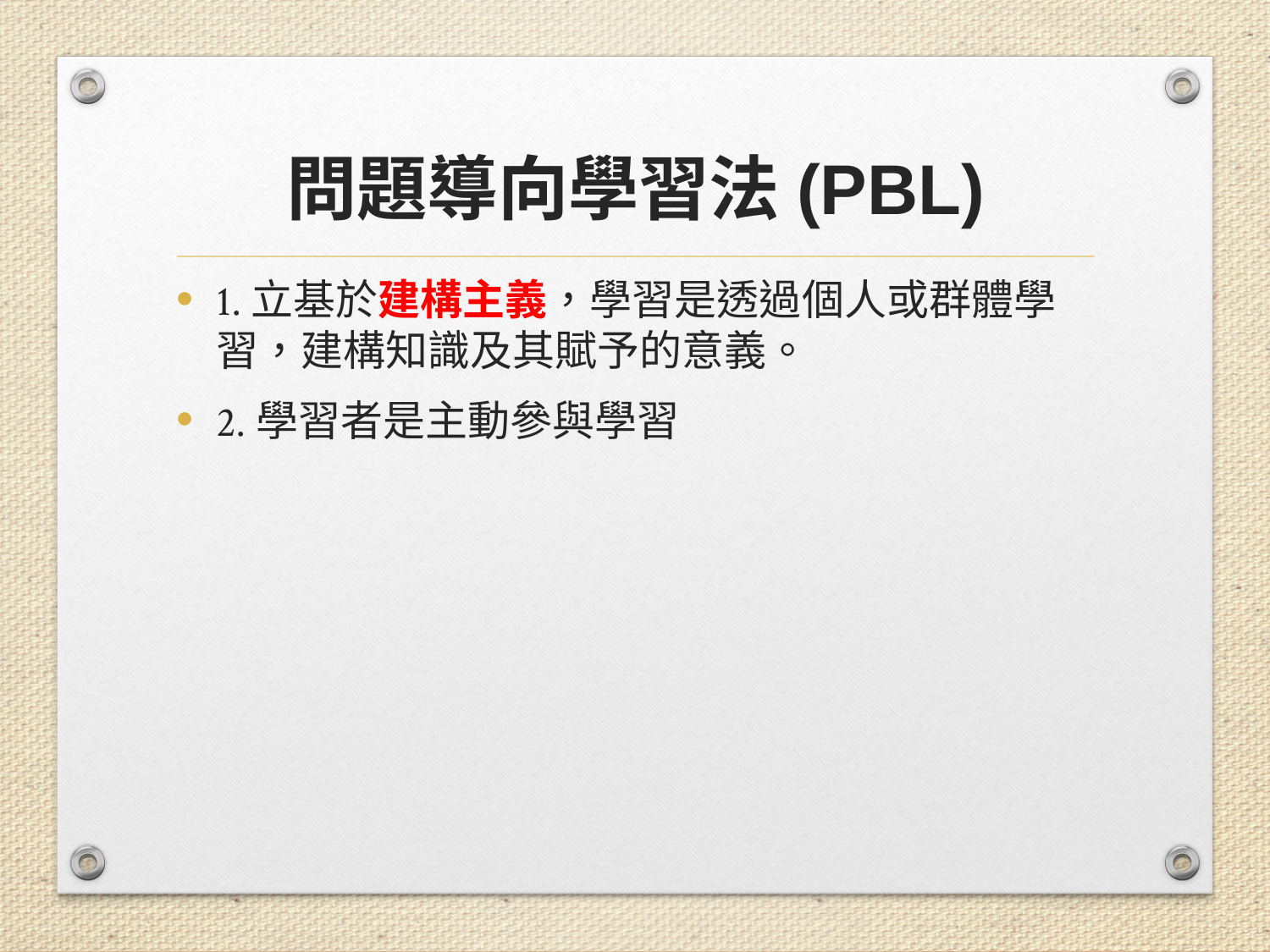

# 問題導向學習法(PBL)
1.立基於建構主義，學習是透過個人或群體學習，建構知識及其賦予的意義。
2.學習者是主動參與學習